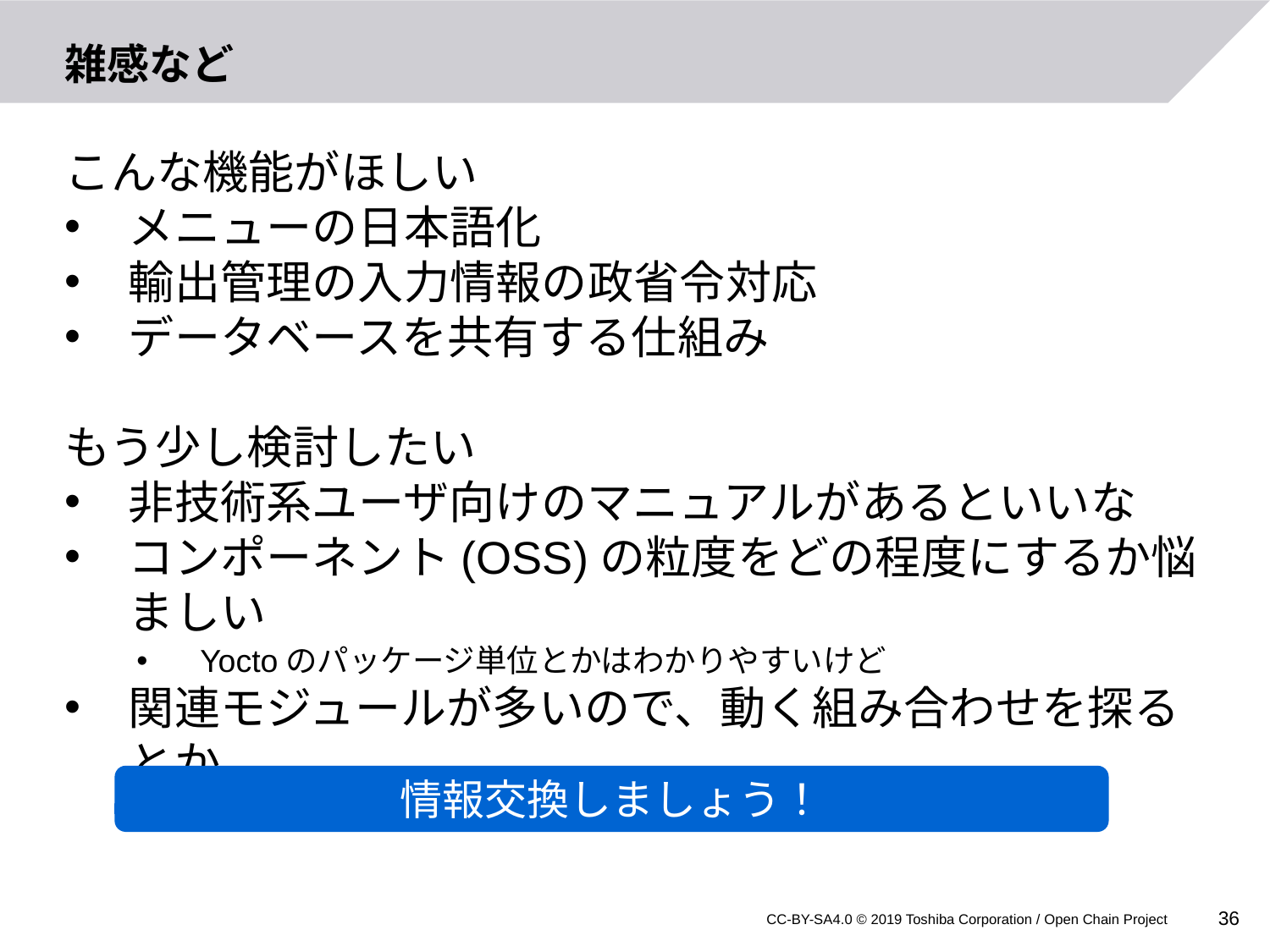

# 雑感など
こんな機能がほしい
メニューの日本語化
輸出管理の入力情報の政省令対応
データベースを共有する仕組み

もう少し検討したい
非技術系ユーザ向けのマニュアルがあるといいな
コンポーネント(OSS)の粒度をどの程度にするか悩ましい
Yoctoのパッケージ単位とかはわかりやすいけど
関連モジュールが多いので、動く組み合わせを探るとか
情報交換しましょう！